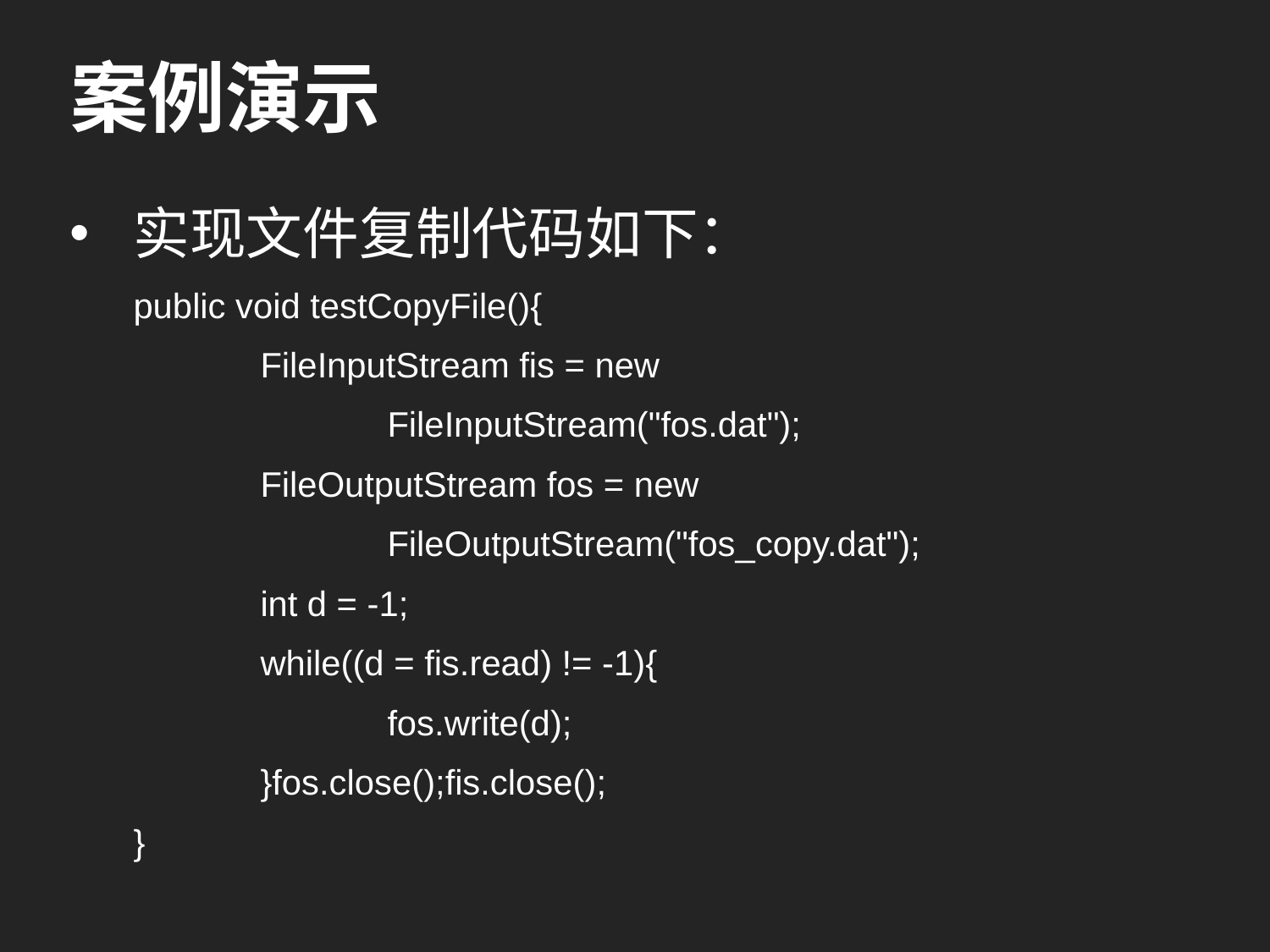

# 案例演示
实现文件复制代码如下：
public void testCopyFile(){
	FileInputStream fis = new
		FileInputStream("fos.dat");
	FileOutputStream fos = new
		FileOutputStream("fos_copy.dat");
	int d = -1;
	while((d = fis.read) != -1){
		fos.write(d);
	}fos.close();fis.close();
}